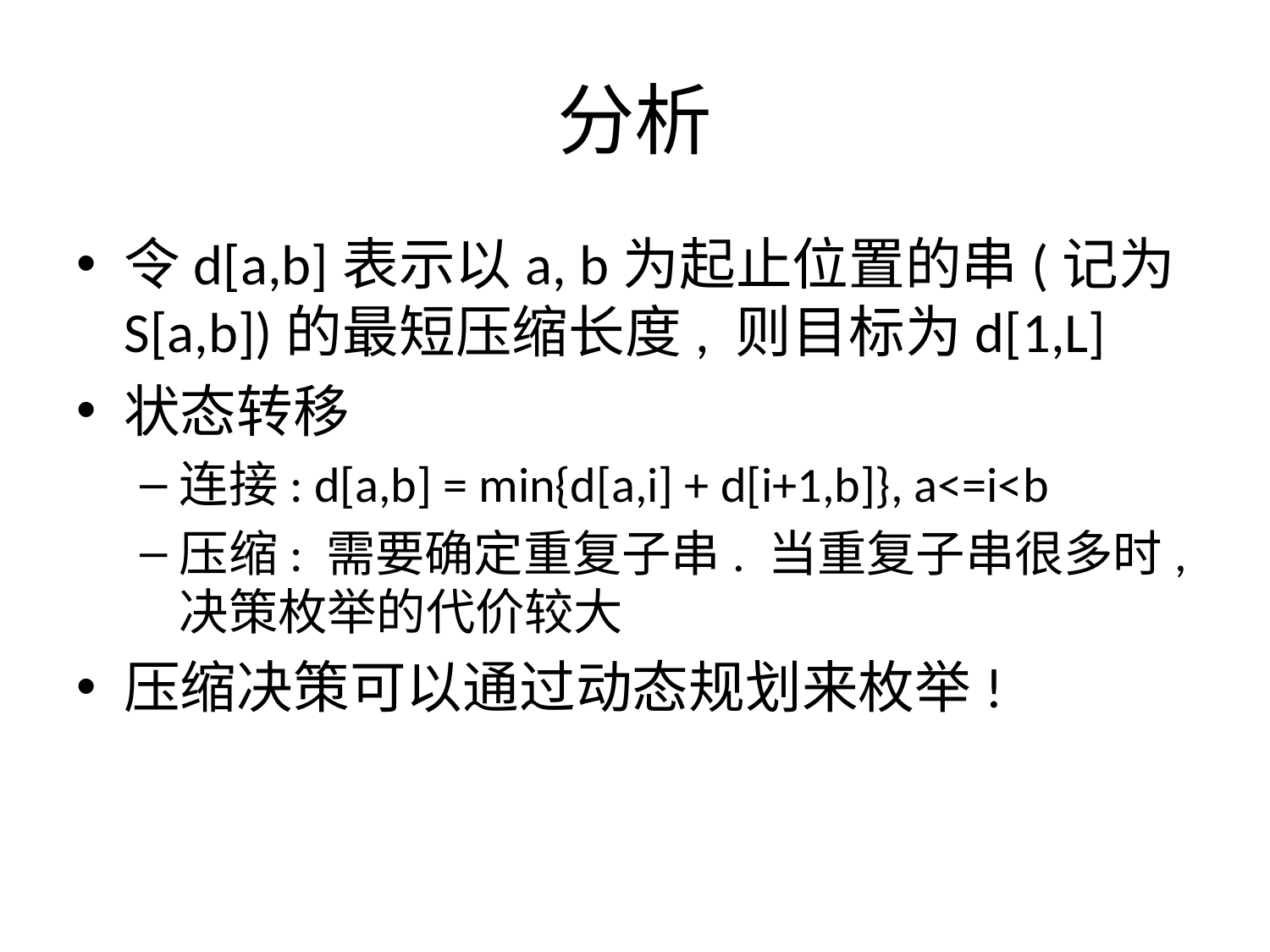

# 分析
令d[a,b]表示以a, b为起止位置的串(记为S[a,b])的最短压缩长度, 则目标为d[1,L]
状态转移
连接: d[a,b] = min{d[a,i] + d[i+1,b]}, a<=i<b
压缩: 需要确定重复子串. 当重复子串很多时, 决策枚举的代价较大
压缩决策可以通过动态规划来枚举!